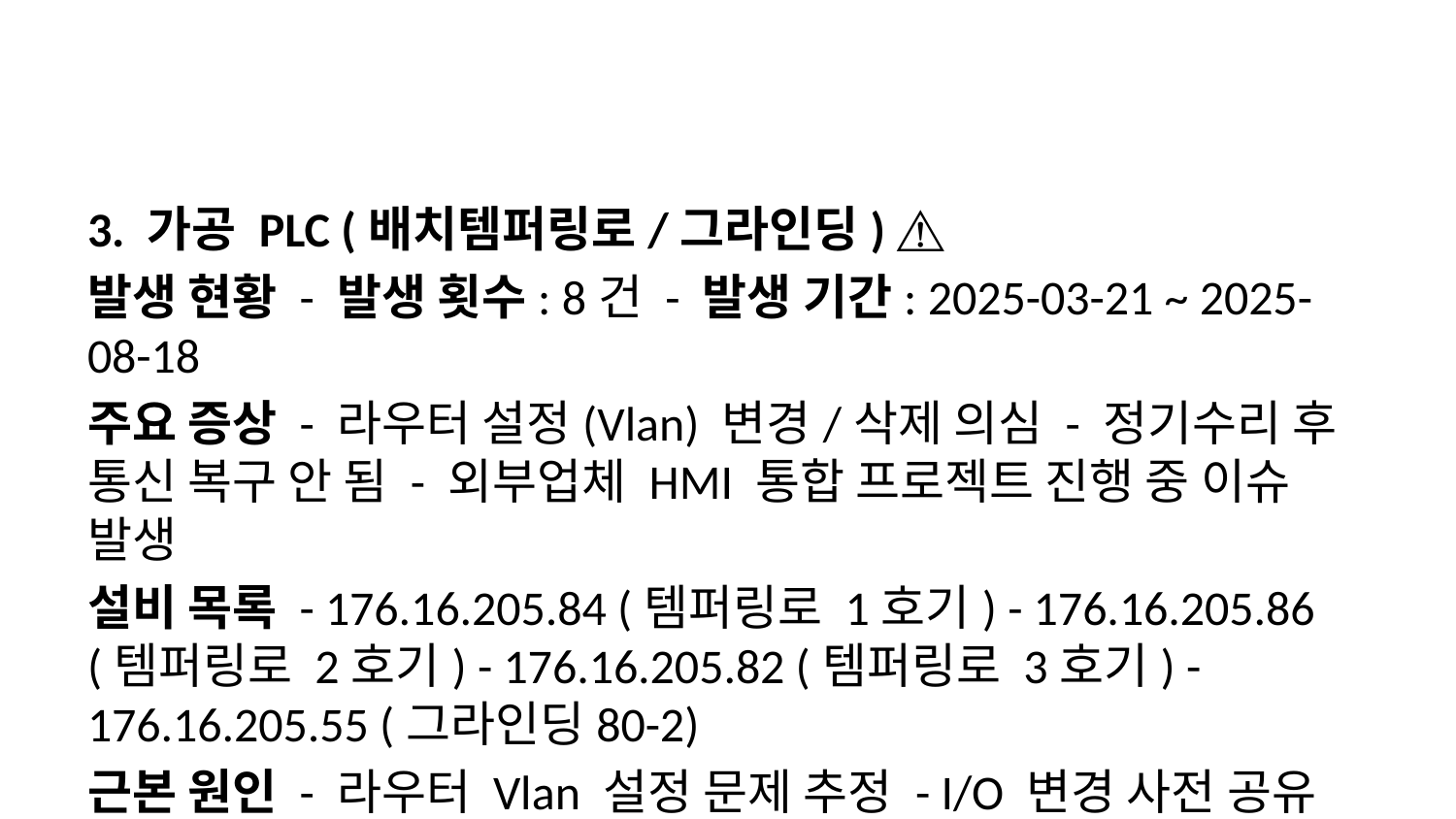

3. 가공 PLC (배치템퍼링로/그라인딩) ⚠️
발생 현황 - 발생 횟수: 8건 - 발생 기간: 2025-03-21 ~ 2025-08-18
주요 증상 - 라우터 설정(Vlan) 변경/삭제 의심 - 정기수리 후 통신 복구 안 됨 - 외부업체 HMI 통합 프로젝트 진행 중 이슈 발생
설비 목록 - 176.16.205.84 (템퍼링로 1호기) - 176.16.205.86 (템퍼링로 2호기) - 176.16.205.82 (템퍼링로 3호기) - 176.16.205.55 (그라인딩80-2)
근본 원인 - 라우터 Vlan 설정 문제 추정 - I/O 변경 사전 공유 없음 - 설비 점검 정보 미전달
영향도: MEDIUM (간헐적 발생, 재기동으로 일시 해결)